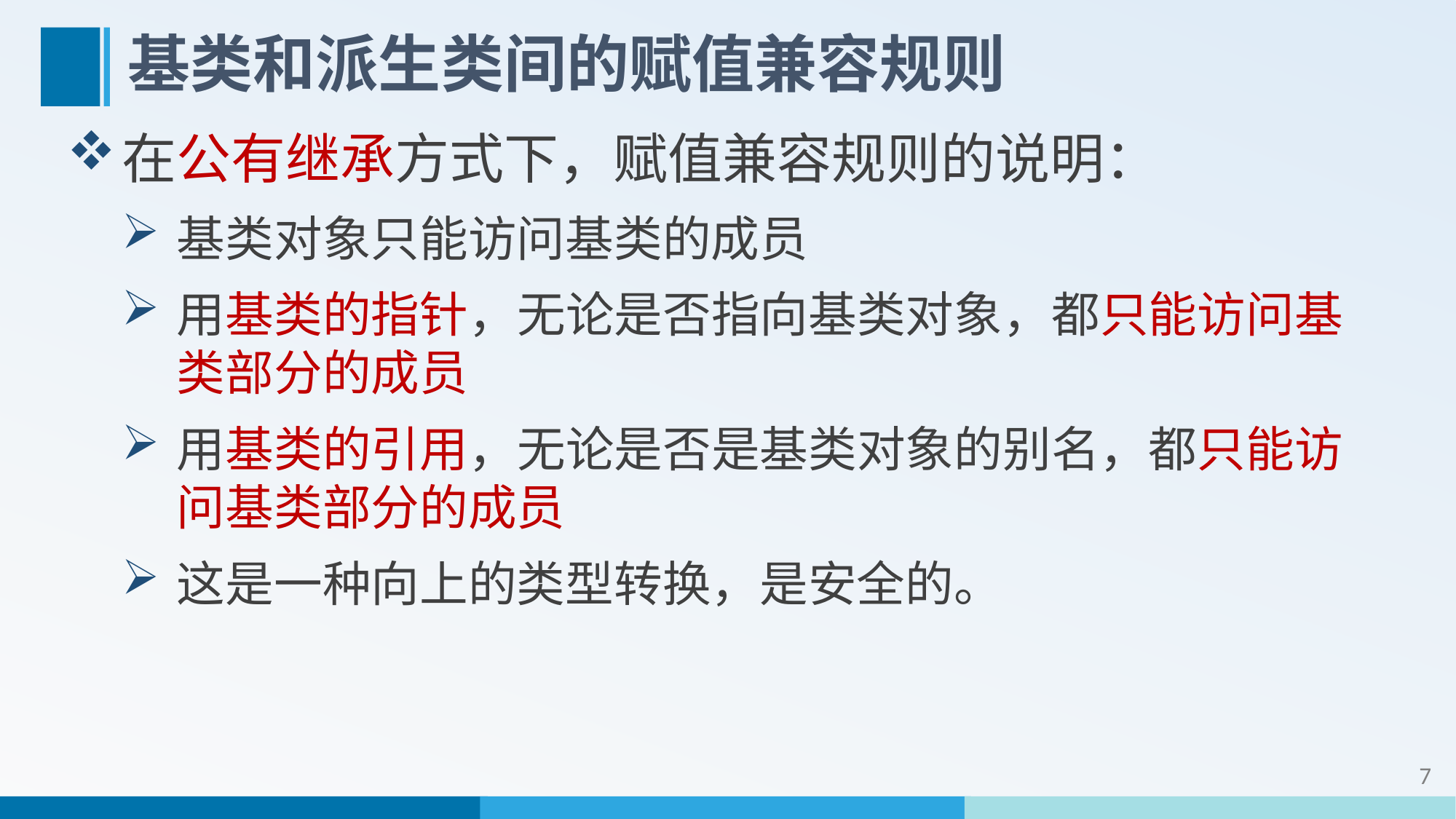

# 基类和派生类间的赋值兼容规则
在公有继承方式下，赋值兼容规则的说明：
基类对象只能访问基类的成员
用基类的指针，无论是否指向基类对象，都只能访问基类部分的成员
用基类的引用，无论是否是基类对象的别名，都只能访问基类部分的成员
这是一种向上的类型转换，是安全的。